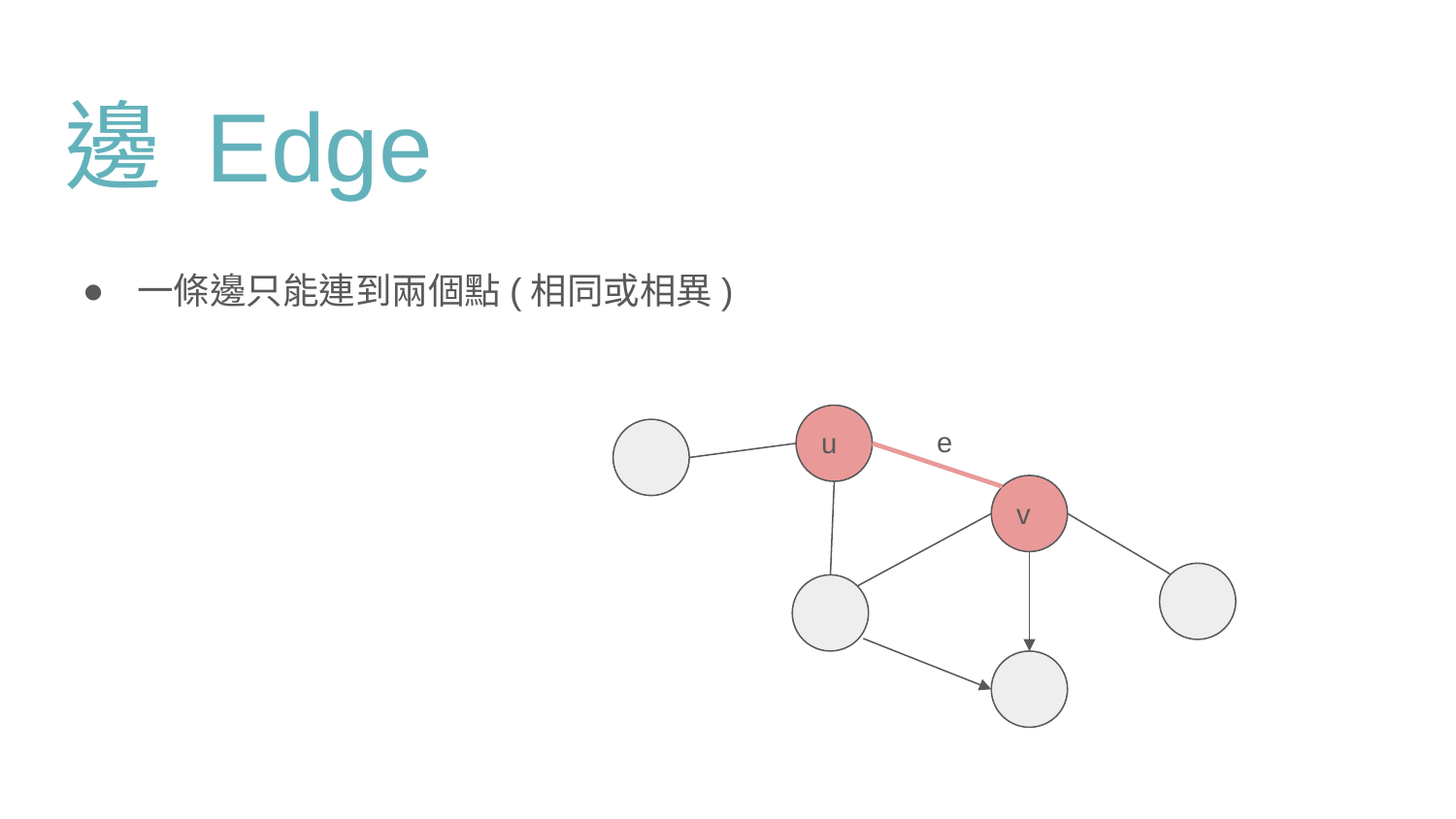

# 邊 Edge
一條邊只能連到兩個點(相同或相異)

e
u

v